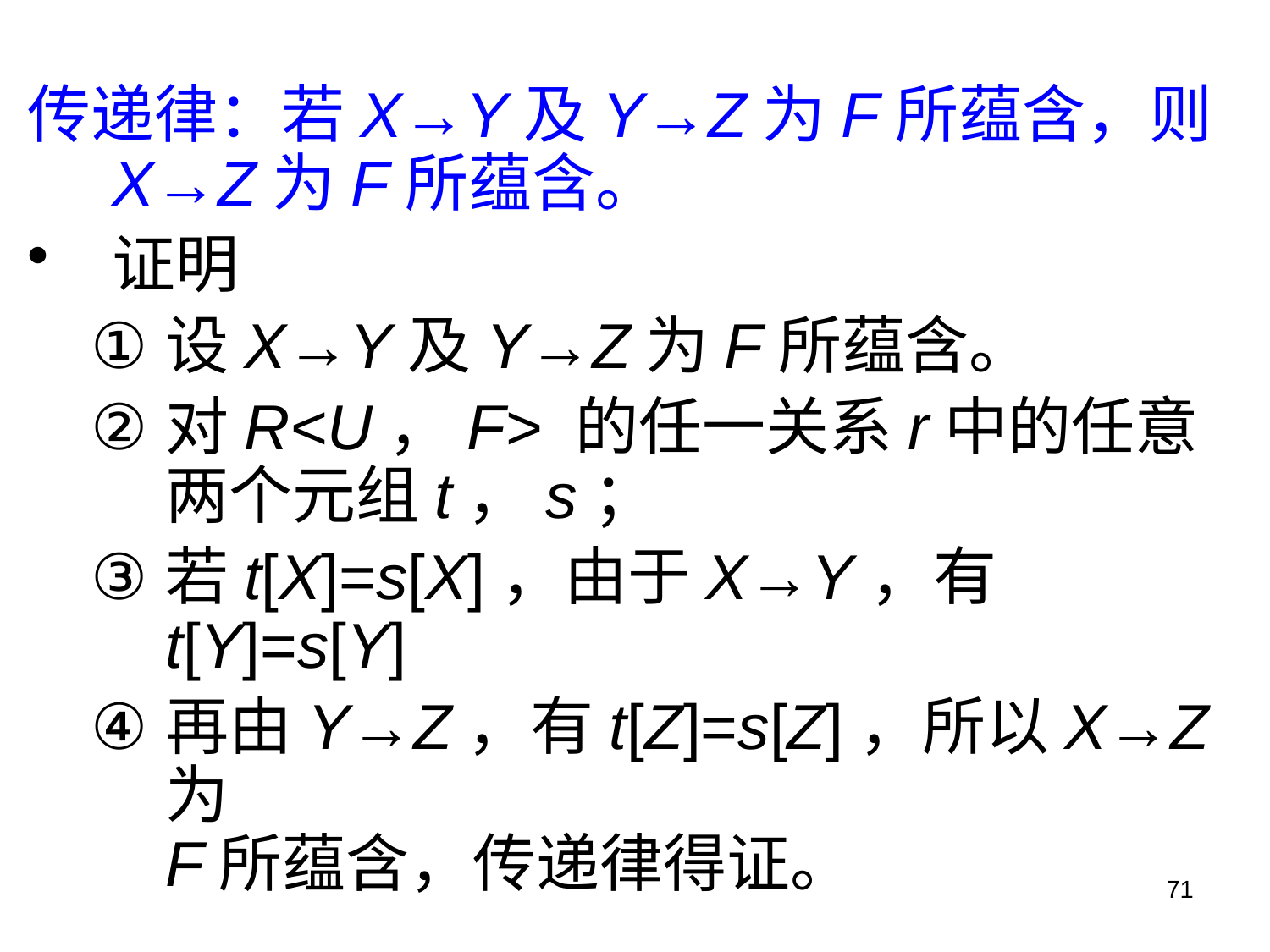

传递律：若X→Y及Y→Z为F所蕴含，则X→Z为F所蕴含。
证明
设X→Y及Y→Z为F所蕴含。
对R<U，F> 的任一关系r中的任意两个元组t，s；
若t[X]=s[X]，由于X→Y，有t[Y]=s[Y]
再由Y→Z，有t[Z]=s[Z]，所以X→Z为
F所蕴含，传递律得证。
71